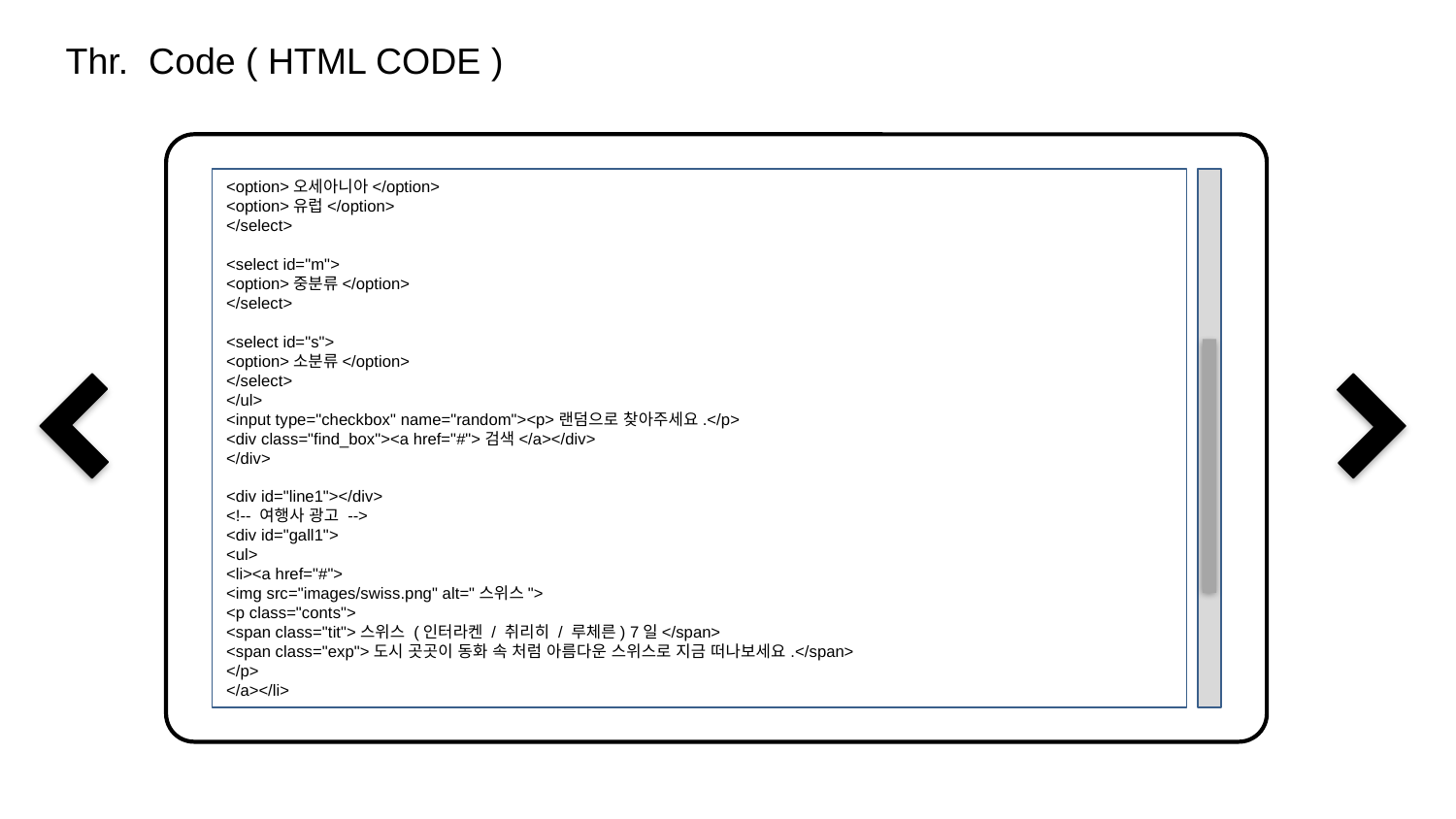

Thr.  Code ( HTML CODE )

<option>오세아니아</option>
<option>유럽</option>
</select>
<select id="m">
<option>중분류</option>
</select>
<select id="s">
<option>소분류</option>
</select>
</ul>
<input type="checkbox" name="random"><p>랜덤으로 찾아주세요.</p>
<div class="find_box"><a href="#">검색</a></div>
</div>
<div id="line1"></div>
<!-- 여행사 광고 -->
<div id="gall1">
<ul>
<li><a href="#">
<img src="images/swiss.png" alt="스위스">
<p class="conts">
<span class="tit">스위스 (인터라켄 / 취리히 / 루체른) 7일</span>
<span class="exp">도시 곳곳이 동화 속 처럼 아름다운 스위스로 지금 떠나보세요.</span>
</p>
</a></li>